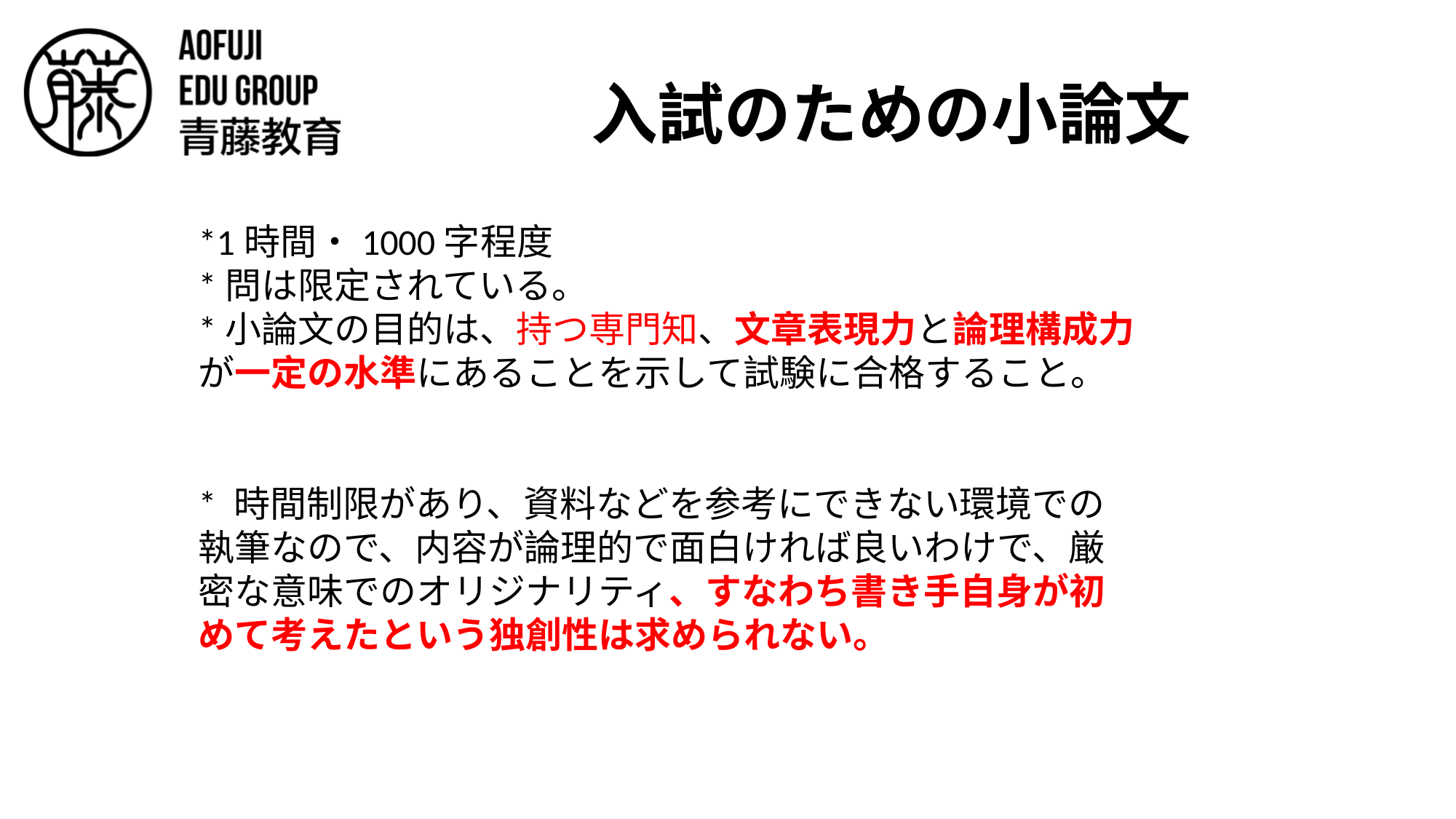

# ⼊試のための小論文
*1時間・1000字程度
*問は限定されている。
*小論文の目的は、持つ専門知、文章表現力と論理構成力が一定の水準にあることを示して試験に合格すること。

* 時間制限があり、資料などを参考にできない環境での執筆なので、内容が論理的で面白ければ良いわけで、厳密な意味でのオリジナリティ、すなわち書き手自身が初めて考えたという独創性は求められない。